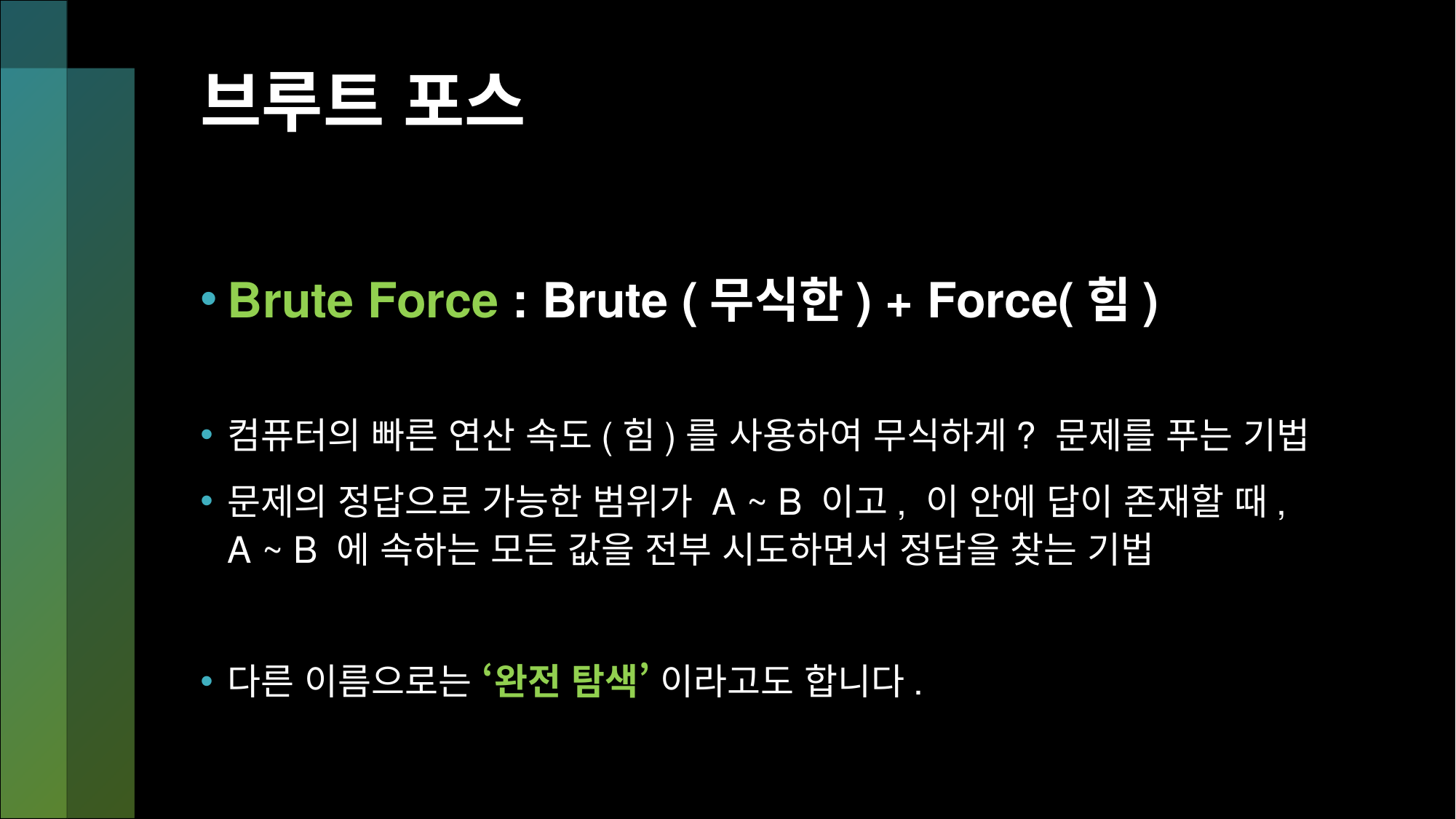

# 브루트 포스
Brute Force : Brute (무식한) + Force(힘)

컴퓨터의 빠른 연산 속도(힘)를 사용하여 무식하게? 문제를 푸는 기법
문제의 정답으로 가능한 범위가 A ~ B 이고, 이 안에 답이 존재할 때,
A ~ B 에 속하는 모든 값을 전부 시도하면서 정답을 찾는 기법

다른 이름으로는 ‘완전 탐색’ 이라고도 합니다.